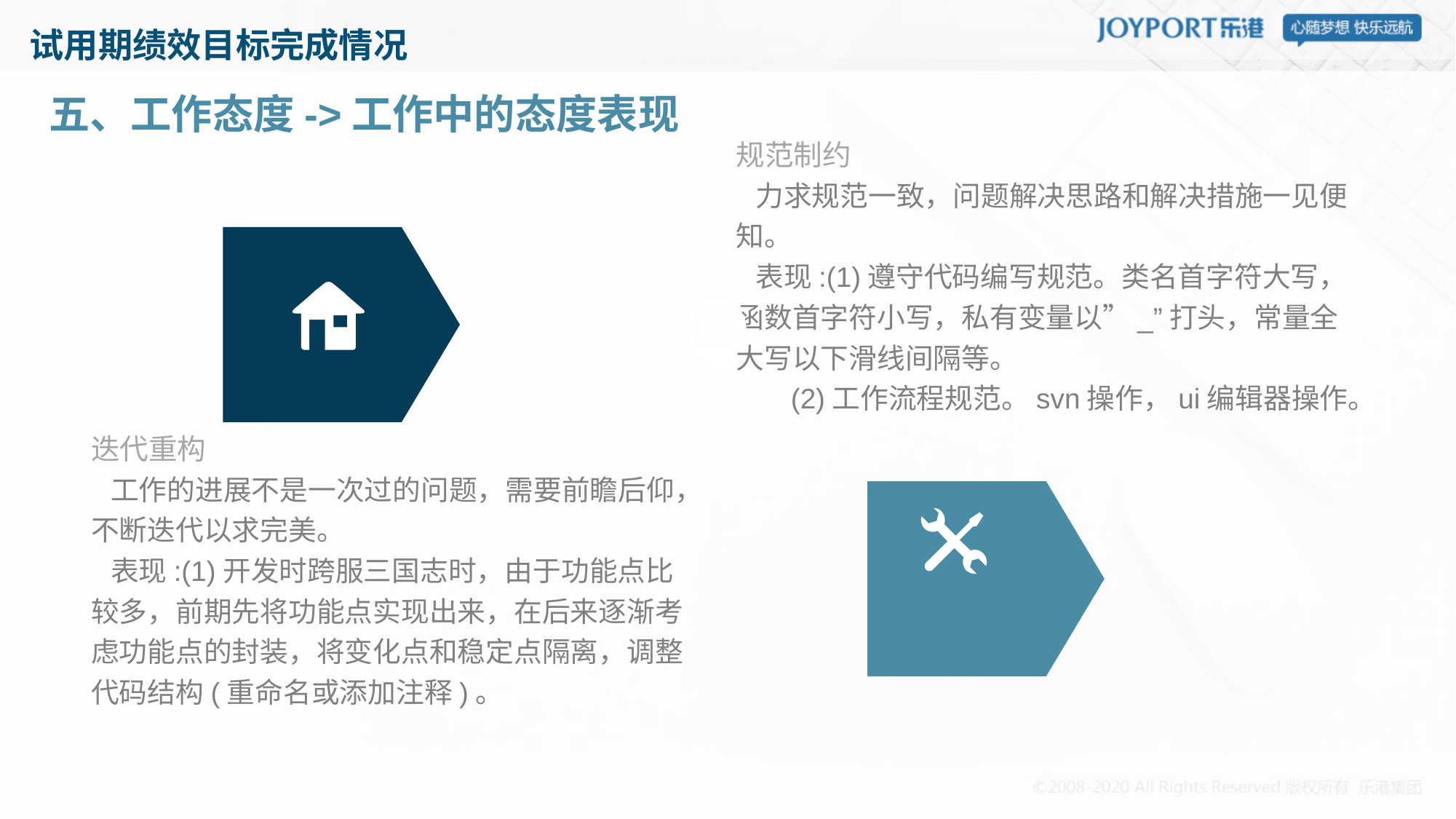

# 试用期绩效目标完成情况
五、工作态度->工作中的态度表现
规范制约
  力求规范一致，问题解决思路和解决措施一见便知。
  表现:(1)遵守代码编写规范。类名首字符大写，函数首字符小写，私有变量以”_”打头，常量全大写以下滑线间隔等。
       (2)工作流程规范。svn操作，ui编辑器操作。

迭代重构
  工作的进展不是一次过的问题，需要前瞻后仰，不断迭代以求完美。
  表现:(1)开发时跨服三国志时，由于功能点比较多，前期先将功能点实现出来，在后来逐渐考虑功能点的封装，将变化点和稳定点隔离，调整代码结构(重命名或添加注释)。